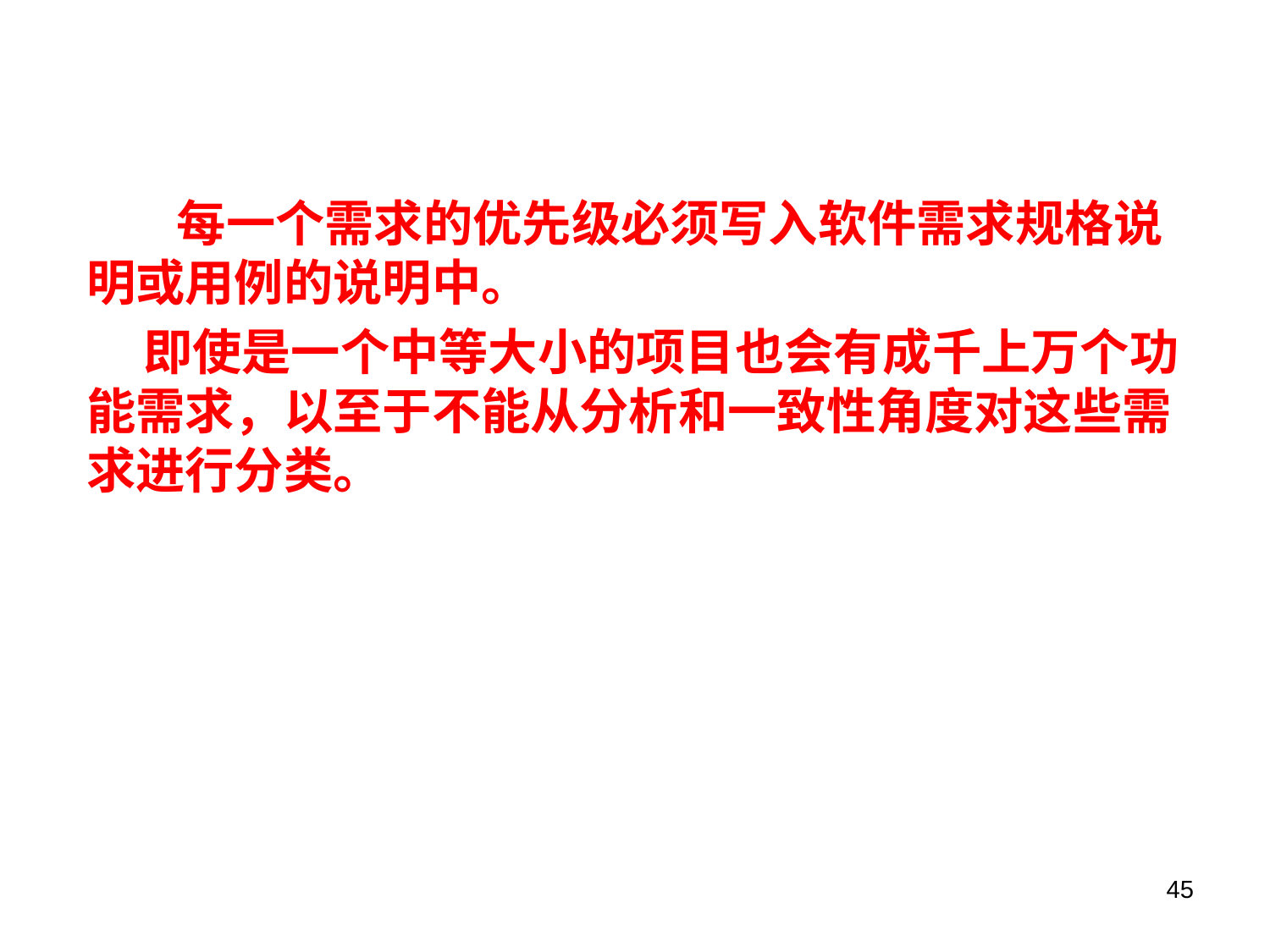

每一个需求的优先级必须写入软件需求规格说明或用例的说明中。
    即使是一个中等大小的项目也会有成千上万个功能需求，以至于不能从分析和一致性角度对这些需求进行分类。
45